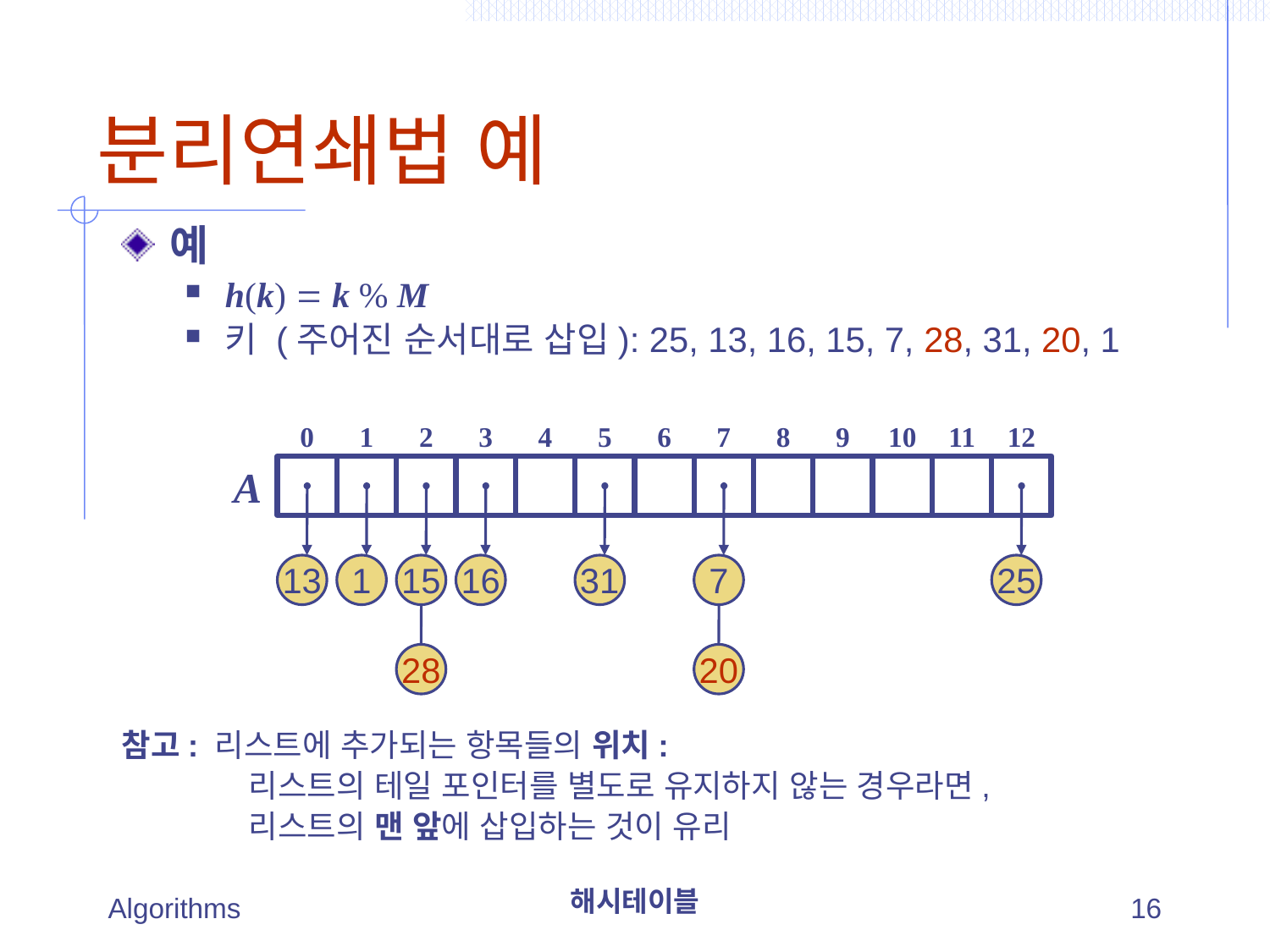

# 분리연쇄법 예
예
h(k) = k % M
키 (주어진 순서대로 삽입): 25, 13, 16, 15, 7, 28, 31, 20, 1
0
1
2
3
4
5
6
7
8
9
10
11
12
A

13
1
15
16
31
7
25
28
20
참고: 리스트에 추가되는 항목들의 위치:
	리스트의 테일 포인터를 별도로 유지하지 않는 경우라면,
	리스트의 맨 앞에 삽입하는 것이 유리
Algorithms
해시테이블
16